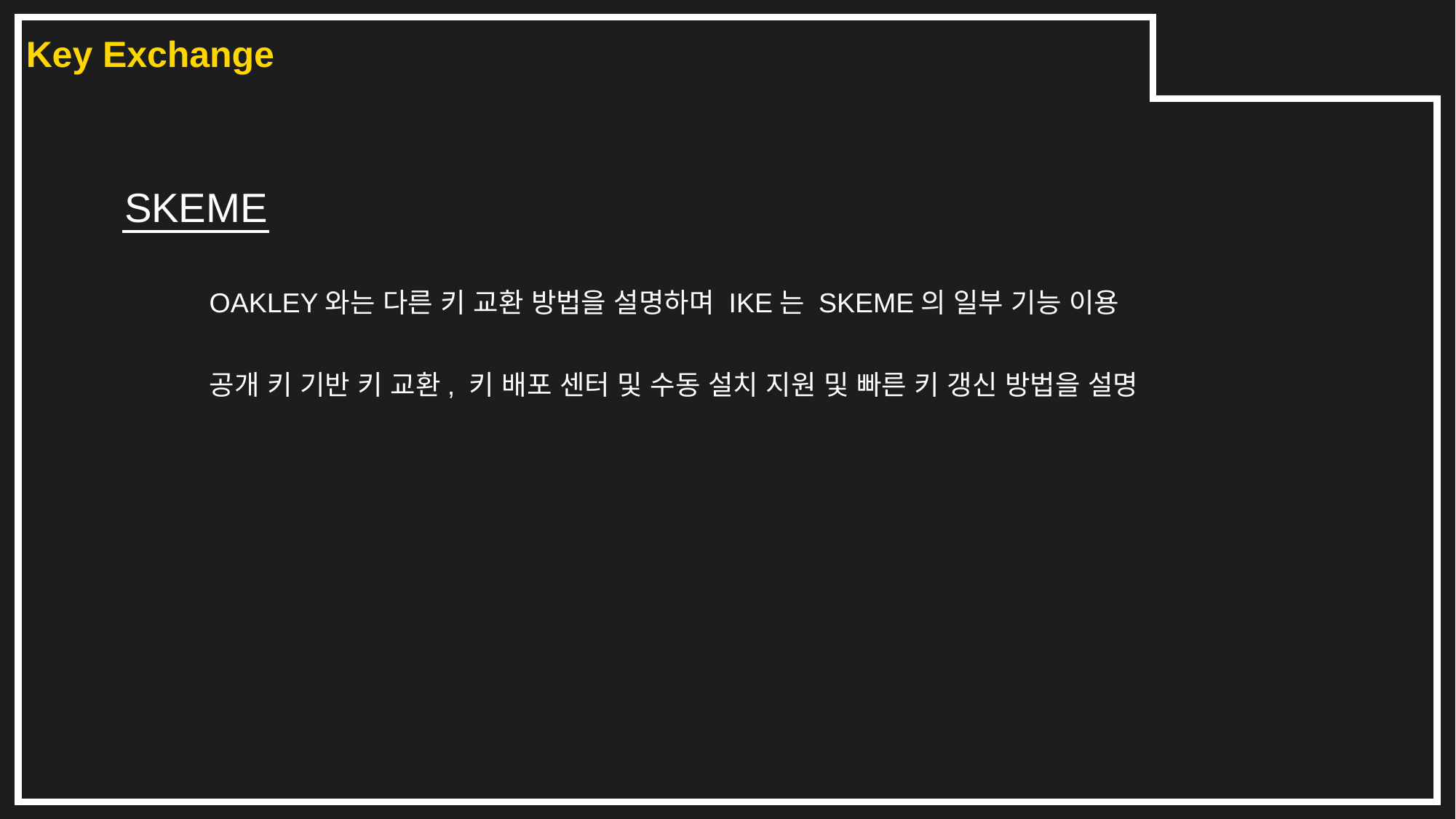

Key Exchange
SKEME
OAKLEY와는 다른 키 교환 방법을 설명하며 IKE는 SKEME의 일부 기능 이용
공개 키 기반 키 교환, 키 배포 센터 및 수동 설치 지원 및 빠른 키 갱신 방법을 설명